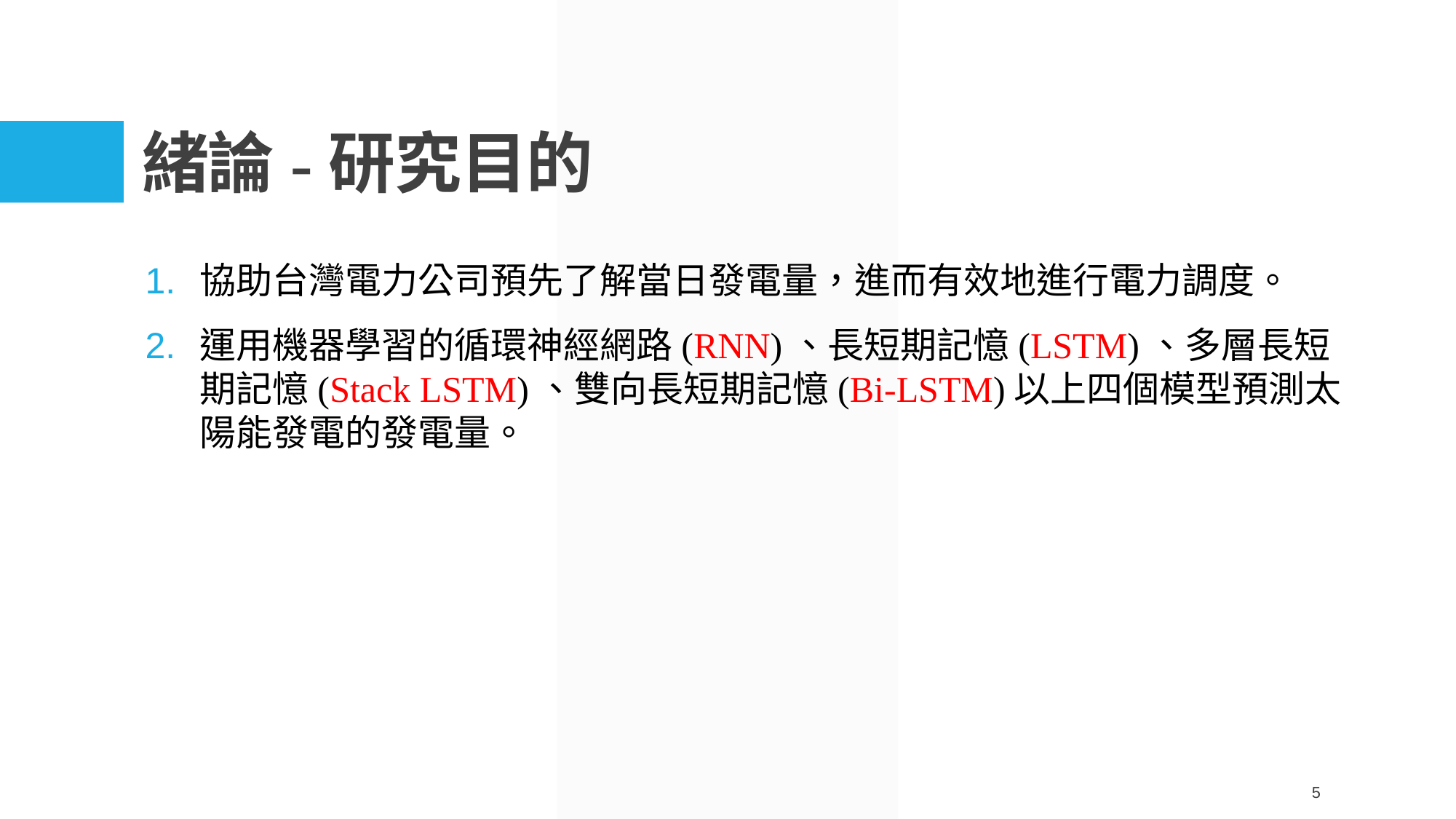

# 緒論-研究目的
協助台灣電力公司預先了解當日發電量，進而有效地進行電力調度。
運用機器學習的循環神經網路(RNN)、長短期記憶(LSTM)、多層長短期記憶(Stack LSTM)、雙向長短期記憶(Bi-LSTM)以上四個模型預測太陽能發電的發電量。
5